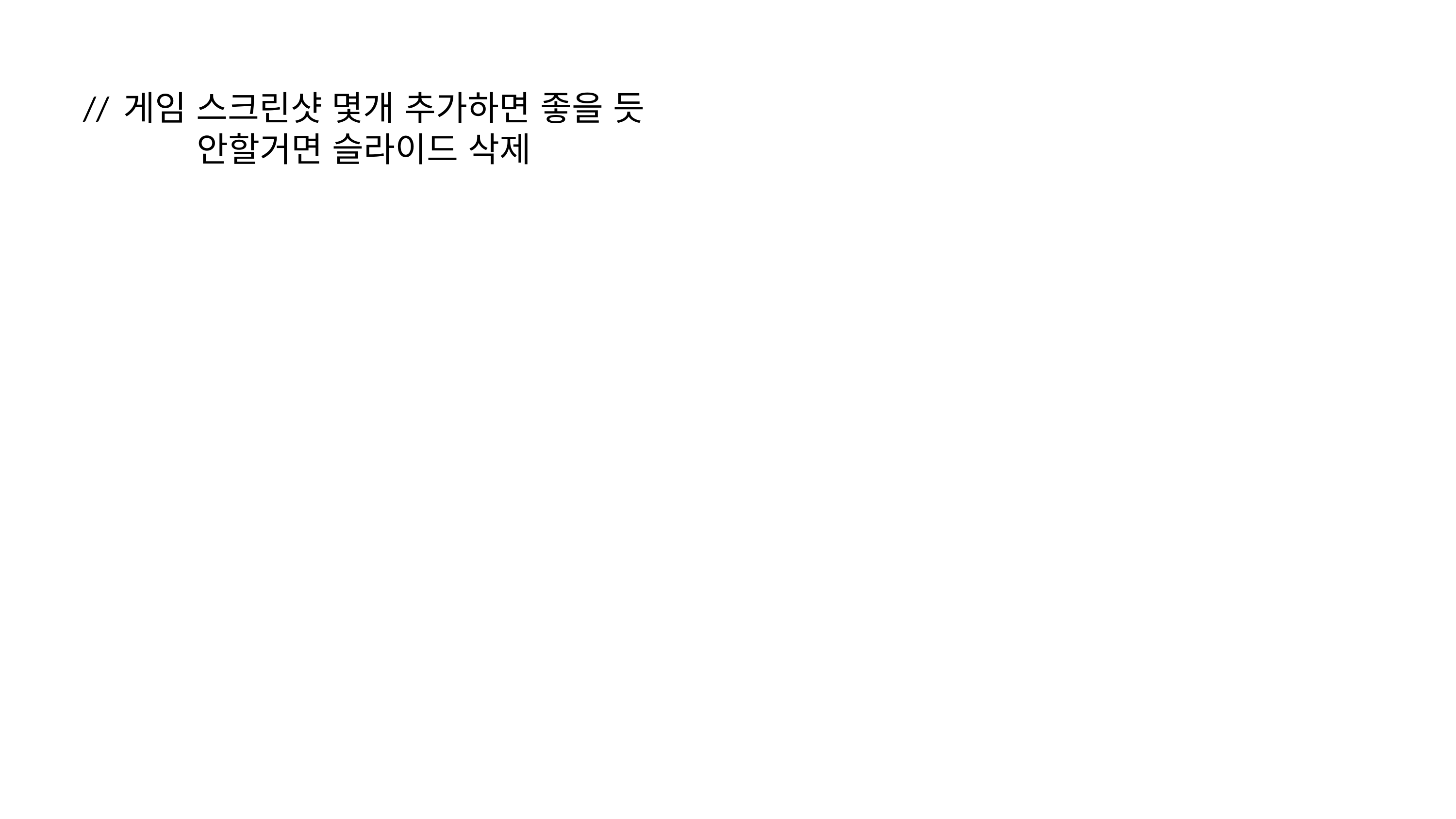

# // 게임 스크린샷 몇개 추가하면 좋을 듯 안할거면 슬라이드 삭제